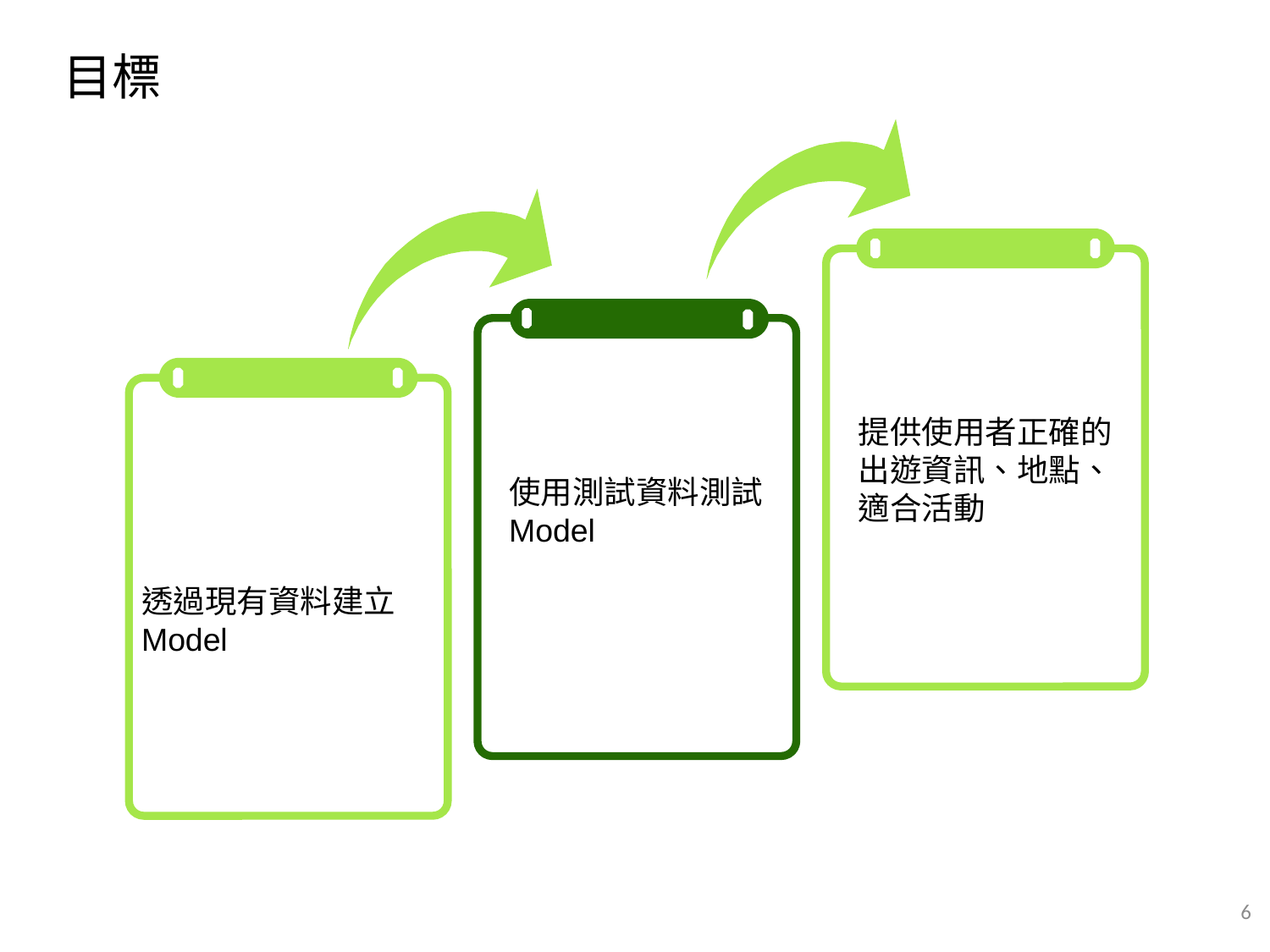

目標

点击添加文本
提供使用者正確的
出遊資訊、地點、
適合活動
点击添加文本
使用測試資料測試
Model
透過現有資料建立Model
点击添加文本
点击添加文本
6